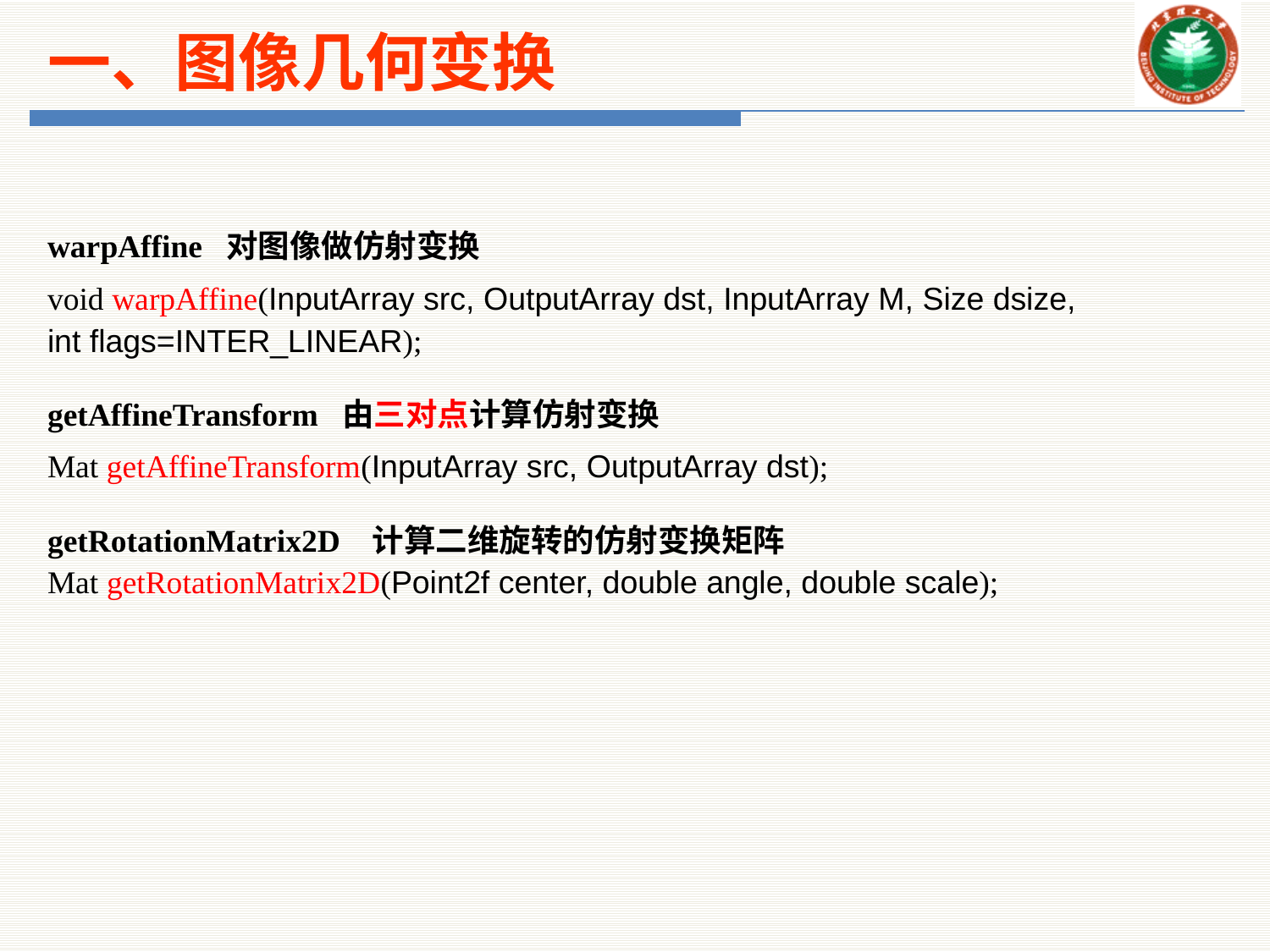

一、图像几何变换
warpAffine  对图像做仿射变换
void warpAffine(InputArray src, OutputArray dst, InputArray M, Size dsize, int flags=INTER_LINEAR);
getAffineTransform  由三对点计算仿射变换
Mat getAffineTransform(InputArray src, OutputArray dst);
getRotationMatrix2D   计算二维旋转的仿射变换矩阵 
Mat getRotationMatrix2D(Point2f center, double angle, double scale);